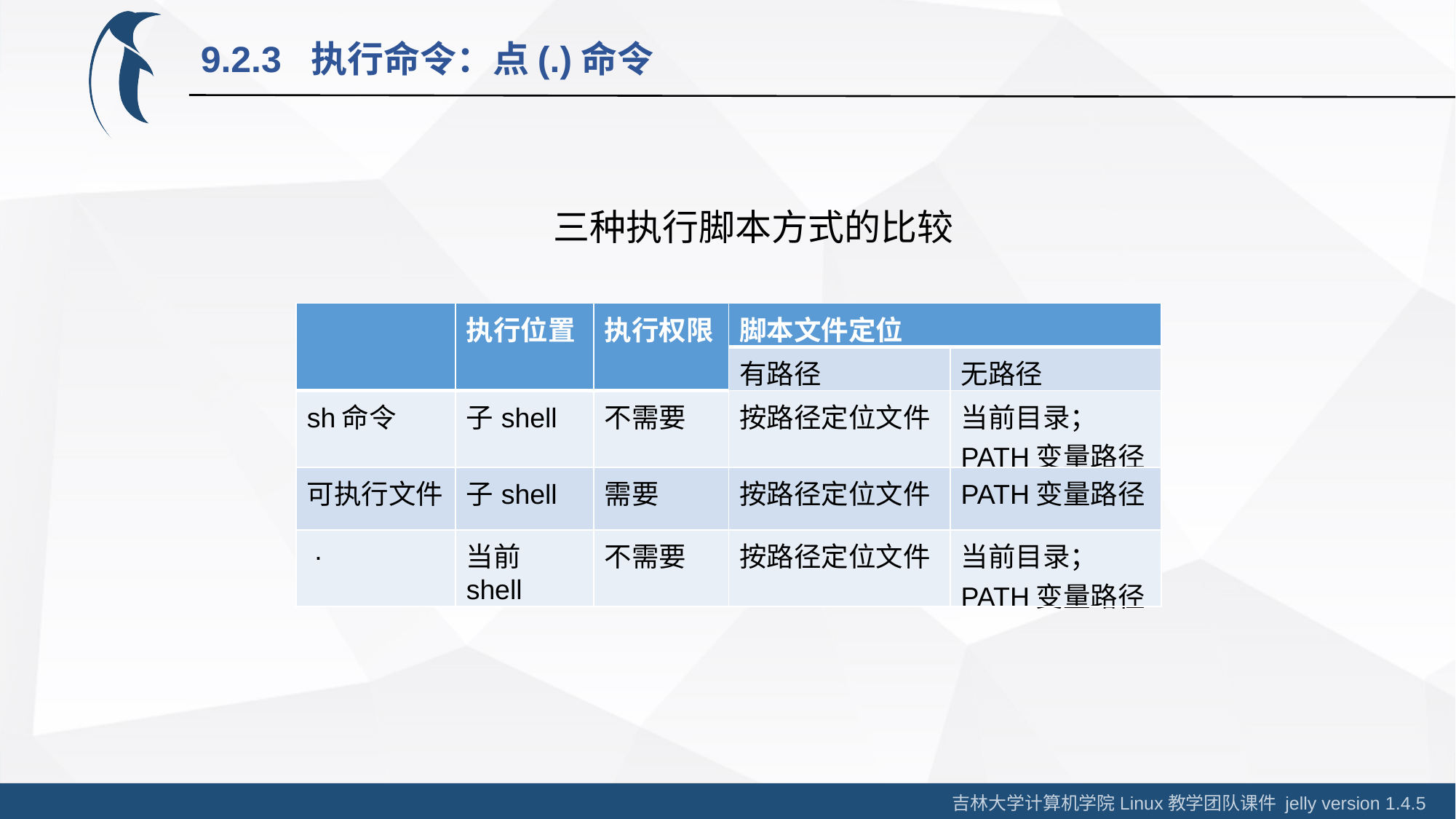

9.2.3  执行命令：点(.)命令
三种执行脚本方式的比较
|  | 执行位置 | 执行权限 | 脚本文件定位 |  |
| --- | --- | --- | --- | --- |
|  |  |  | 有路径 | 无路径 |
| sh命令 | 子shell | 不需要 | 按路径定位文件 | 当前目录；PATH变量路径 |
| 可执行文件 | 子shell | 需要 | 按路径定位文件 | PATH变量路径 |
| . | 当前shell | 不需要 | 按路径定位文件 | 当前目录；PATH变量路径 |